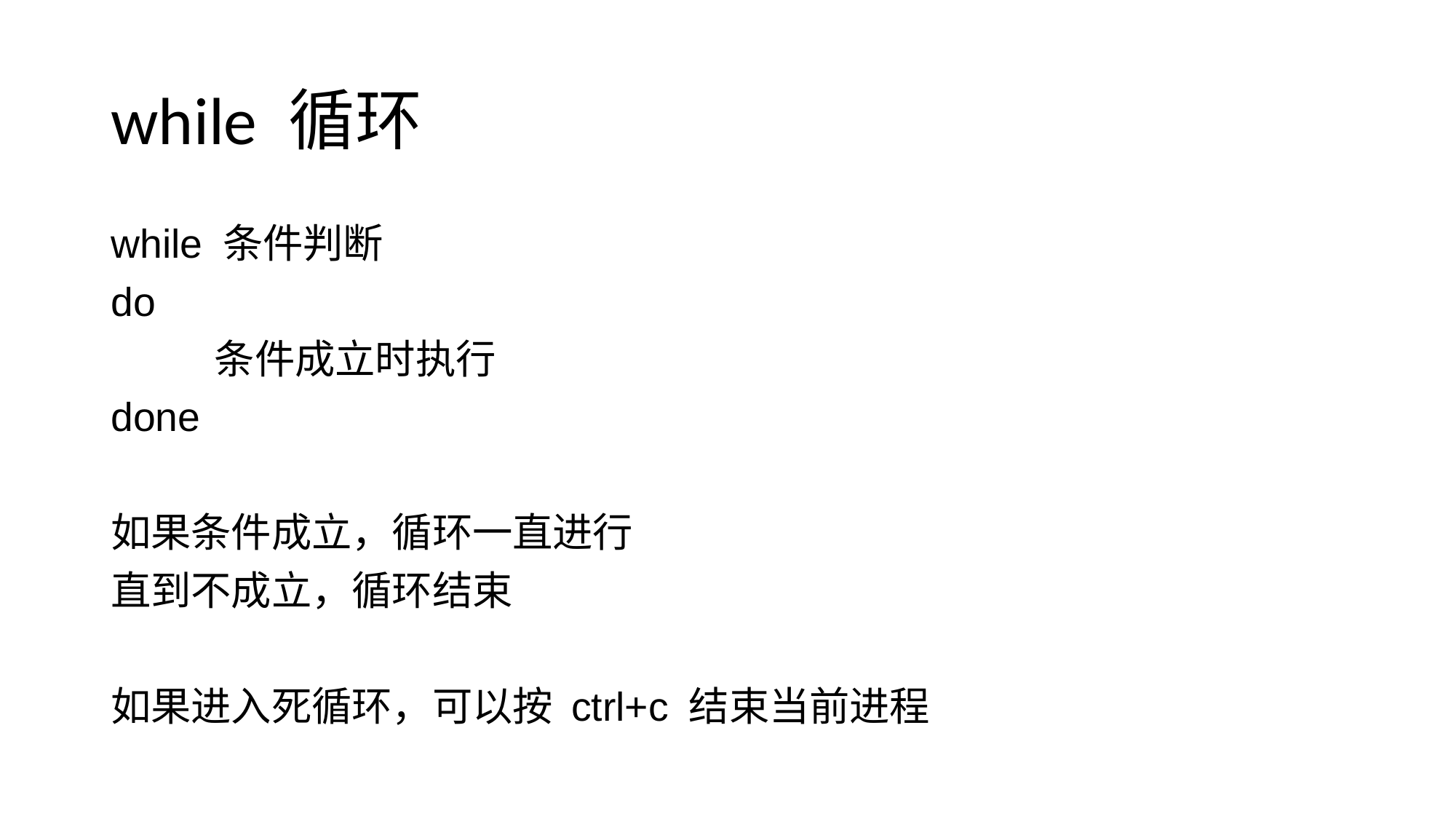

# while 循环
while 条件判断
do
	条件成立时执行
done

如果条件成立，循环一直进行
直到不成立，循环结束

如果进入死循环，可以按 ctrl+c 结束当前进程